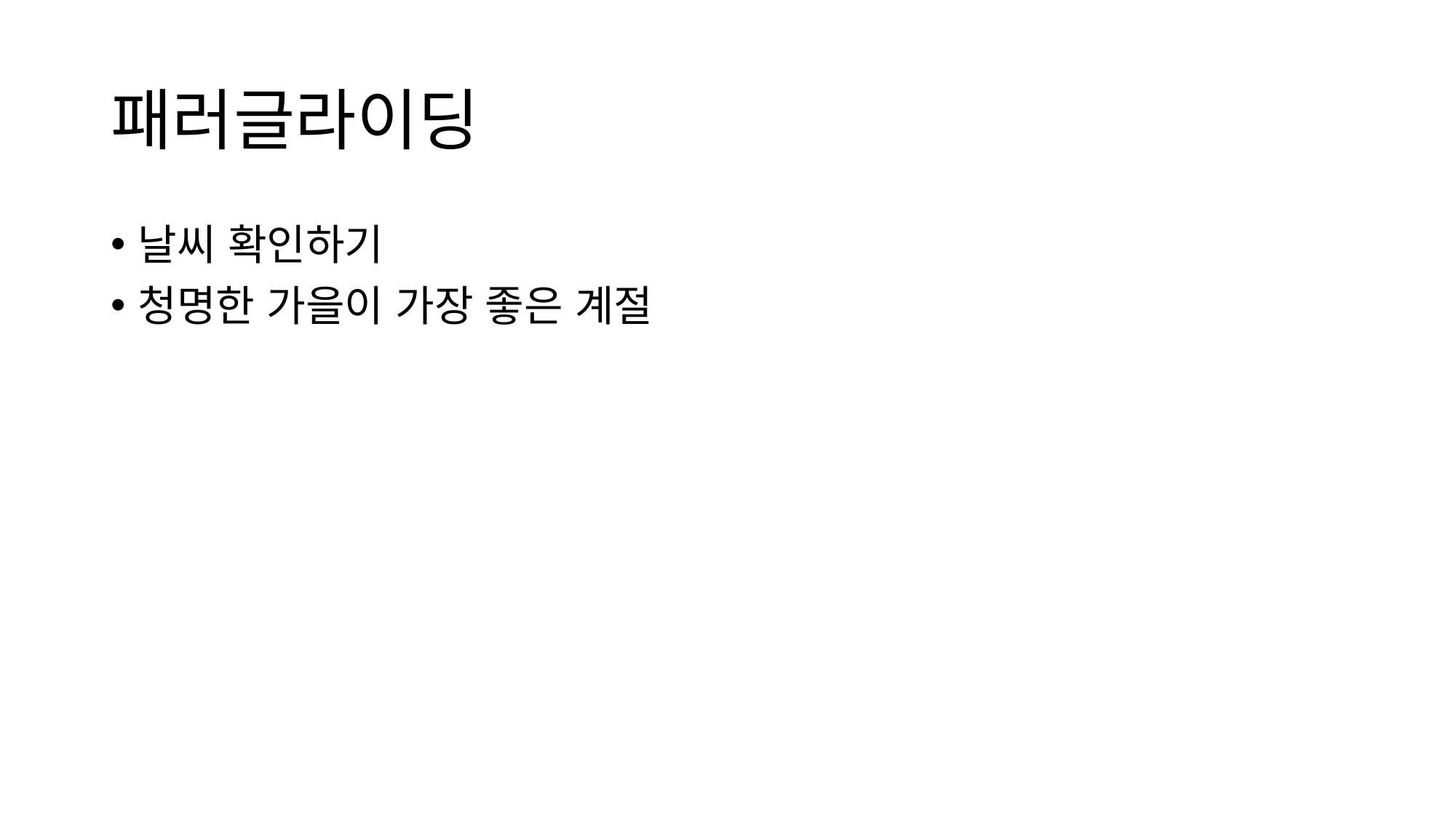

# 패러글라이딩
날씨 확인하기
청명한 가을이 가장 좋은 계절